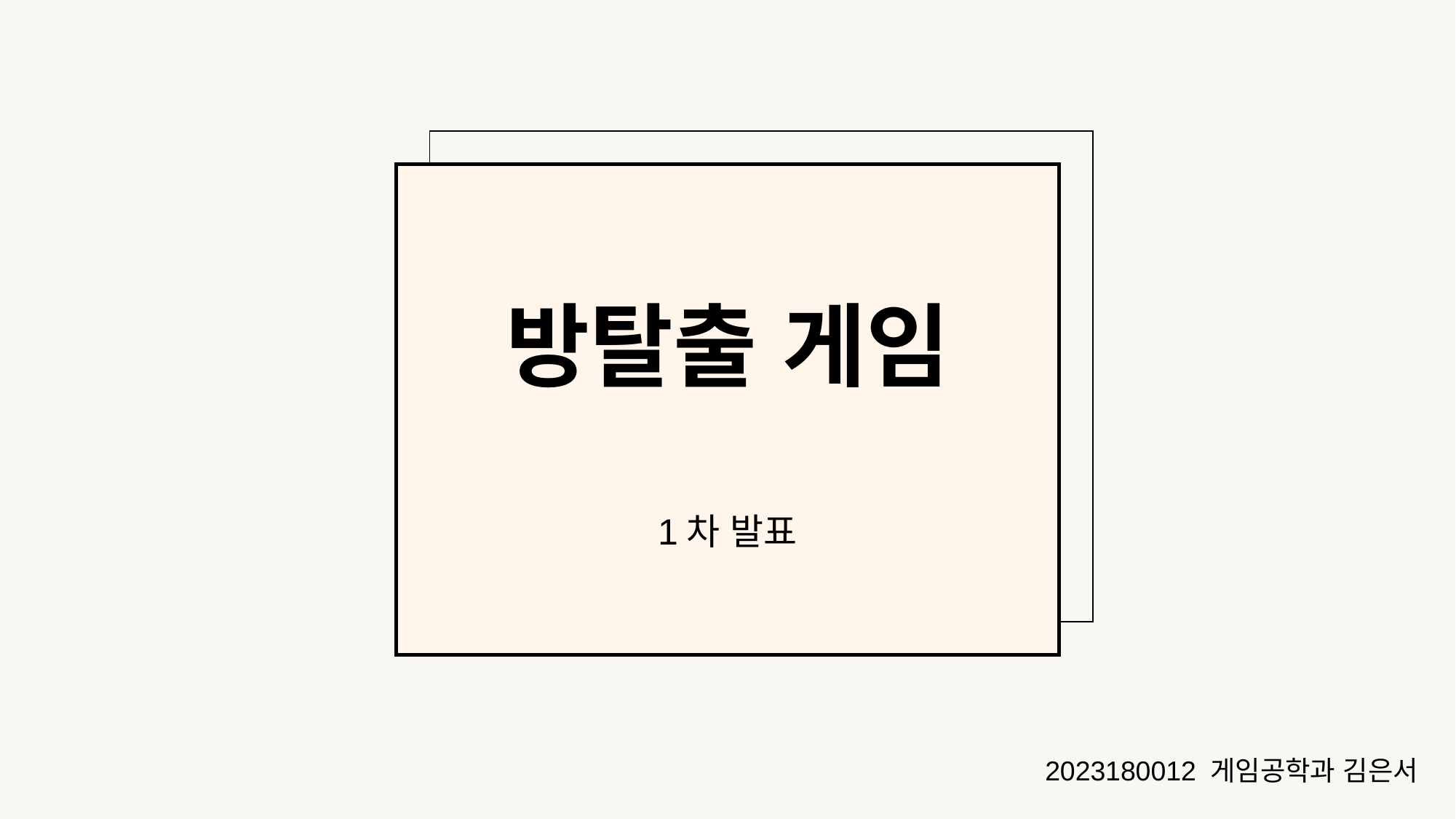

방탈출 게임
1차 발표
2023180012 게임공학과 김은서